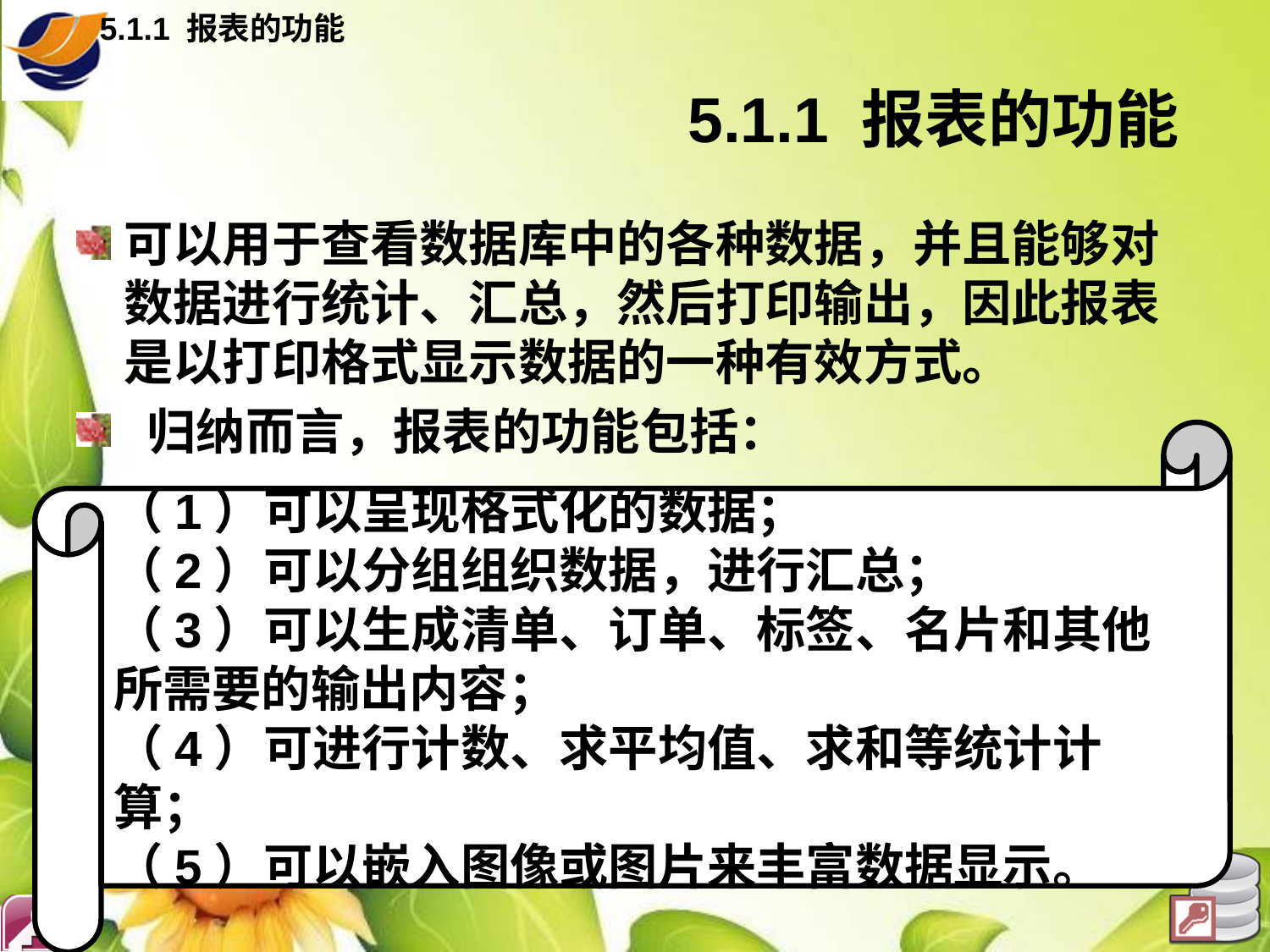

5.1.1 报表的功能
# 5.1.1 报表的功能
可以用于查看数据库中的各种数据，并且能够对数据进行统计、汇总，然后打印输出，因此报表是以打印格式显示数据的一种有效方式。
 归纳而言，报表的功能包括：
（1）可以呈现格式化的数据；
（2）可以分组组织数据，进行汇总；
（3）可以生成清单、订单、标签、名片和其他所需要的输出内容；
（4）可进行计数、求平均值、求和等统计计算；
（5）可以嵌入图像或图片来丰富数据显示。